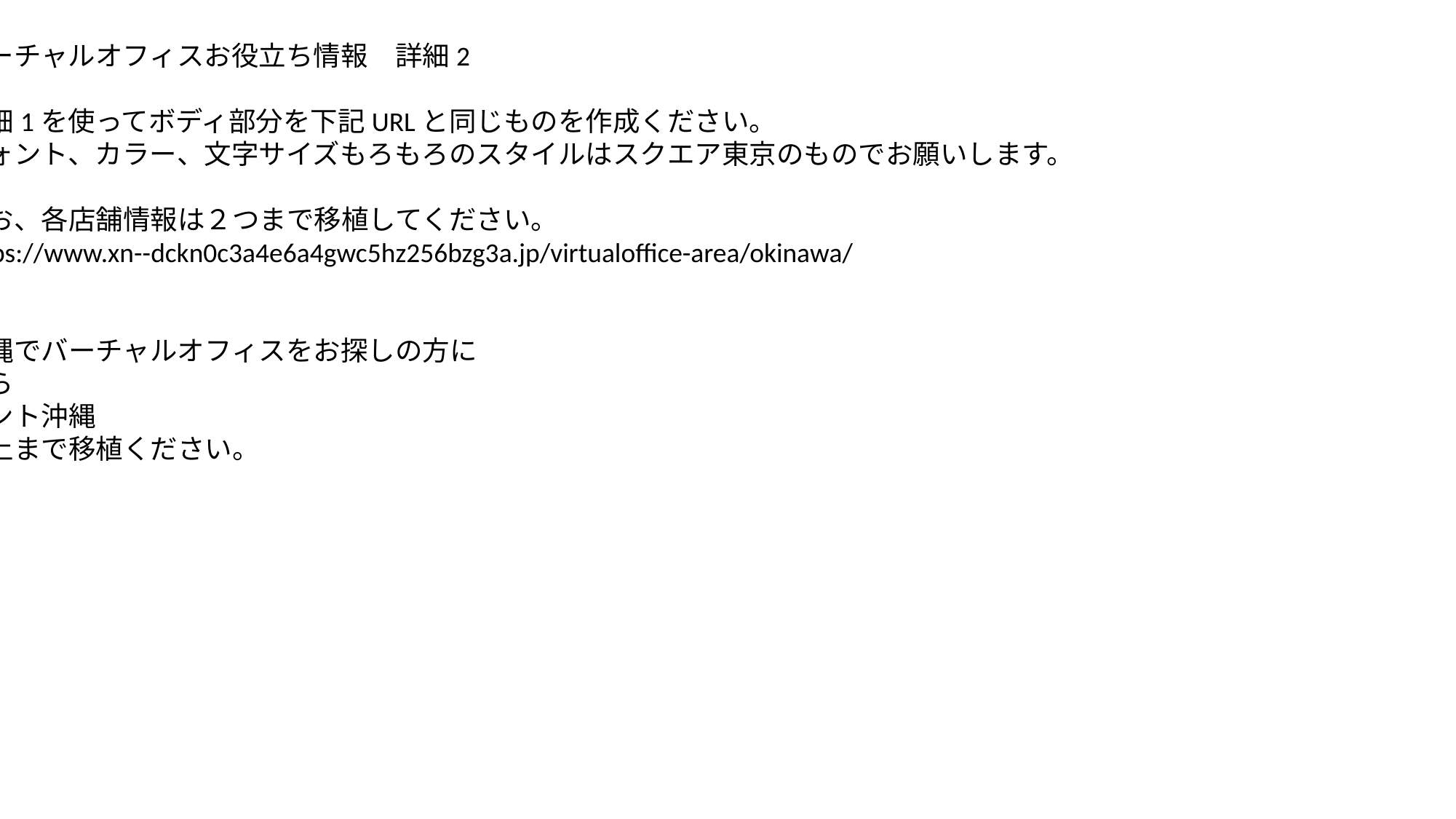

バーチャルオフィスお役立ち情報　詳細2

詳細1を使ってボディ部分を下記URLと同じものを作成ください。
フォント、カラー、文字サイズもろもろのスタイルはスクエア東京のものでお願いします。

なお、各店舗情報は２つまで移植してください。
https://www.xn--dckn0c3a4e6a4gwc5hz256bzg3a.jp/virtualoffice-area/okinawa/

沖縄でバーチャルオフィスをお探しの方に
から
ミント沖縄
の上まで移植ください。